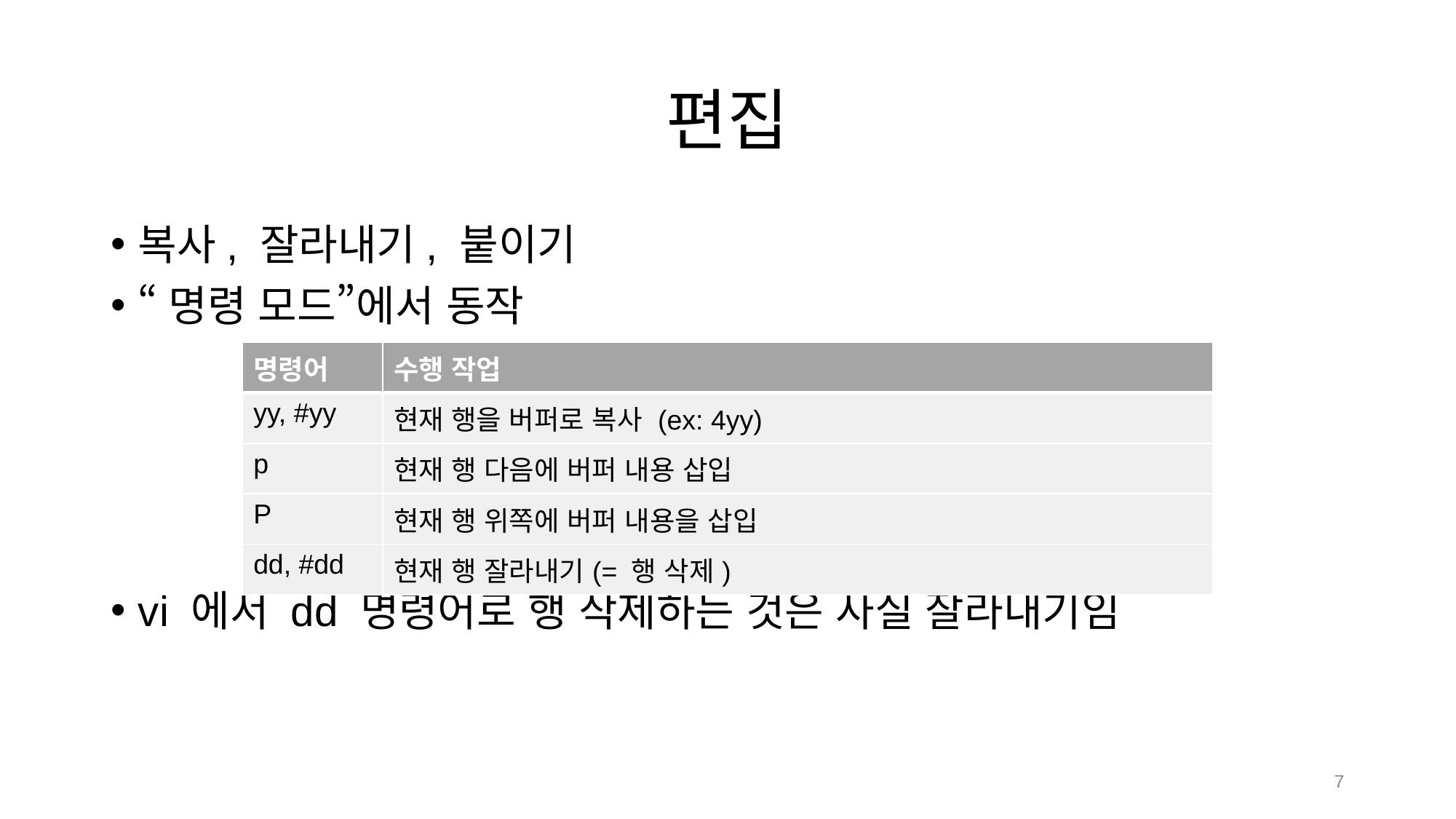

# 편집
복사, 잘라내기, 붙이기
“명령 모드”에서 동작

vi 에서 dd 명령어로 행 삭제하는 것은 사실 잘라내기임
| 명령어 | 수행 작업 |
| --- | --- |
| yy, #yy | 현재 행을 버퍼로 복사 (ex: 4yy) |
| p | 현재 행 다음에 버퍼 내용 삽입 |
| P | 현재 행 위쪽에 버퍼 내용을 삽입 |
| dd, #dd | 현재 행 잘라내기(= 행 삭제) |
7